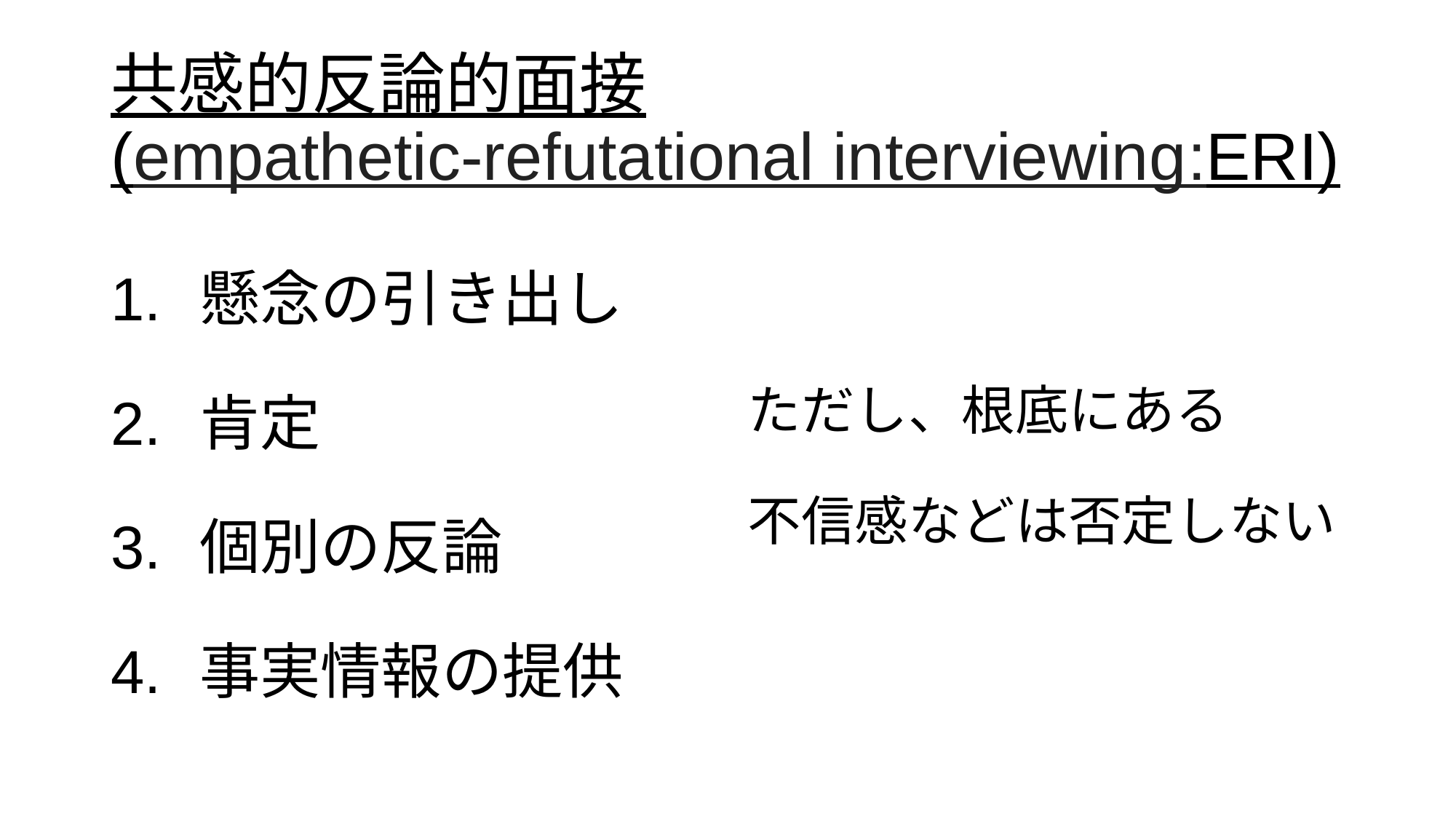

# 共感的反論的面接 (empathetic-refutational interviewing:ERI)
懸念の引き出し
肯定
個別の反論
事実情報の提供
ただし、根底にある
不信感などは否定しない